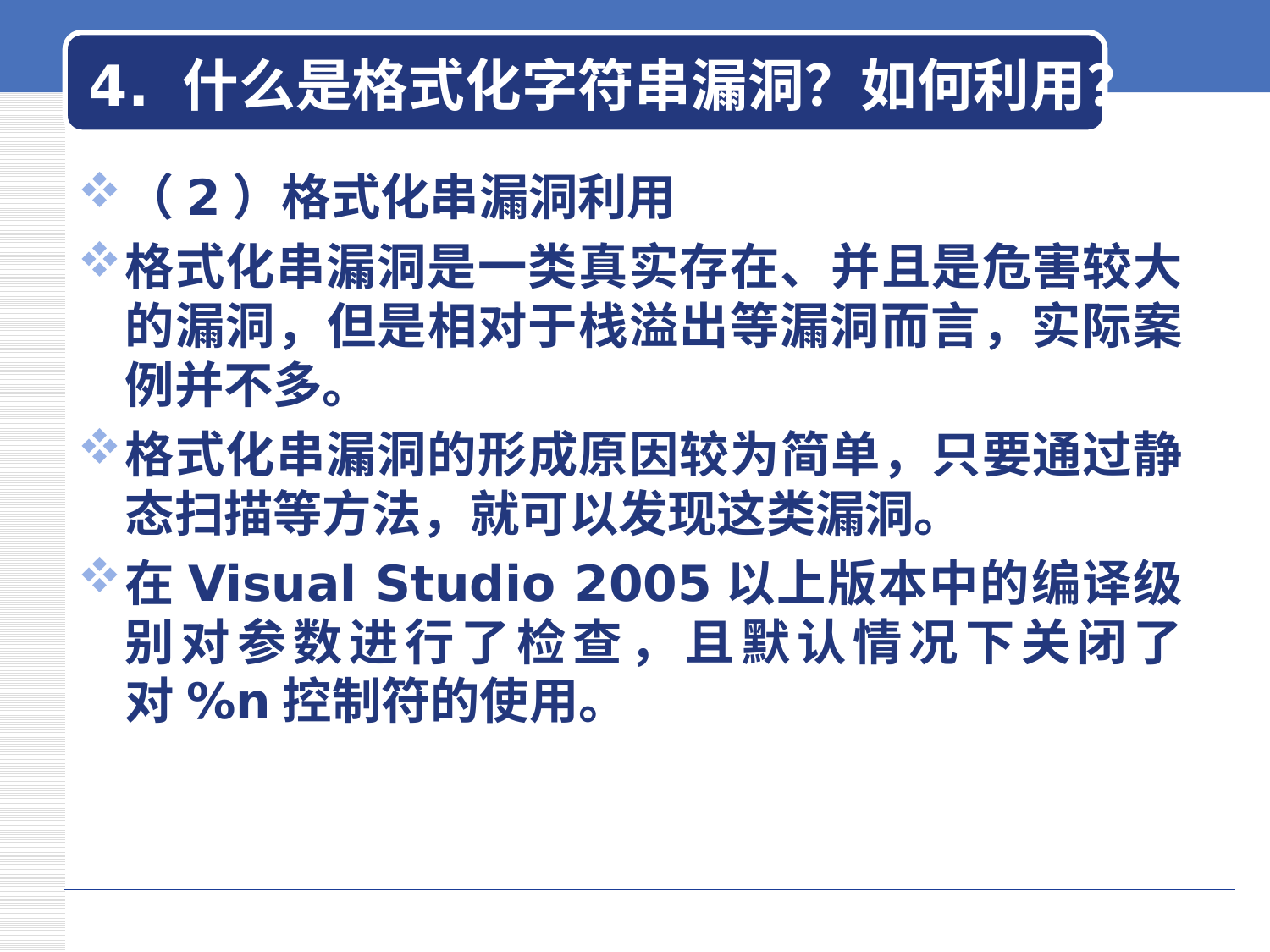

# 4. 什么是格式化字符串漏洞？如何利用？
（2）格式化串漏洞利用
格式化串漏洞是一类真实存在、并且是危害较大的漏洞，但是相对于栈溢出等漏洞而言，实际案例并不多。
格式化串漏洞的形成原因较为简单，只要通过静态扫描等方法，就可以发现这类漏洞。
在Visual Studio 2005以上版本中的编译级别对参数进行了检查，且默认情况下关闭了对%n控制符的使用。